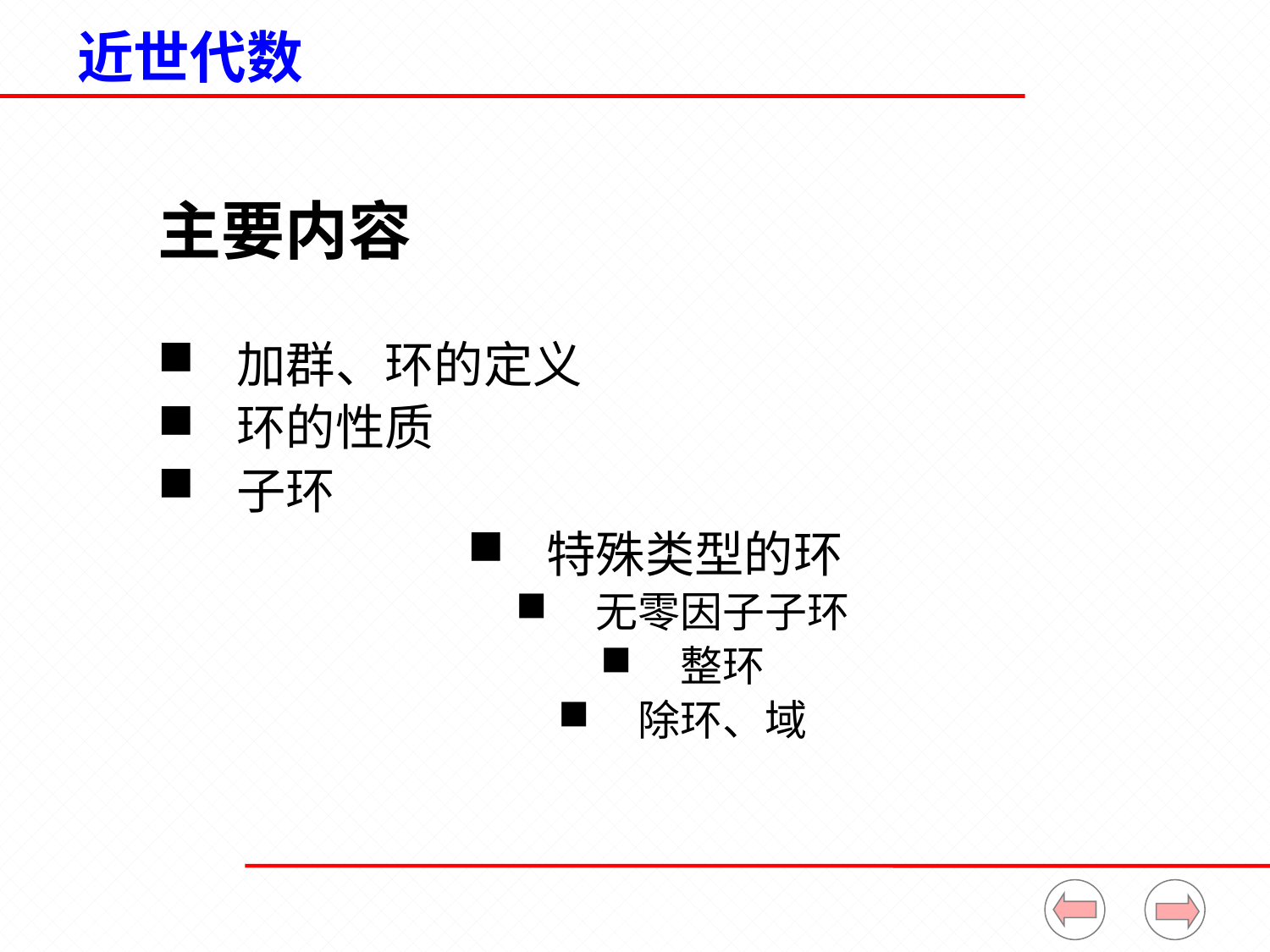

# 近世代数
主要内容

加群、环的定义
环的性质
子环
特殊类型的环
无零因子子环
整环
除环、域